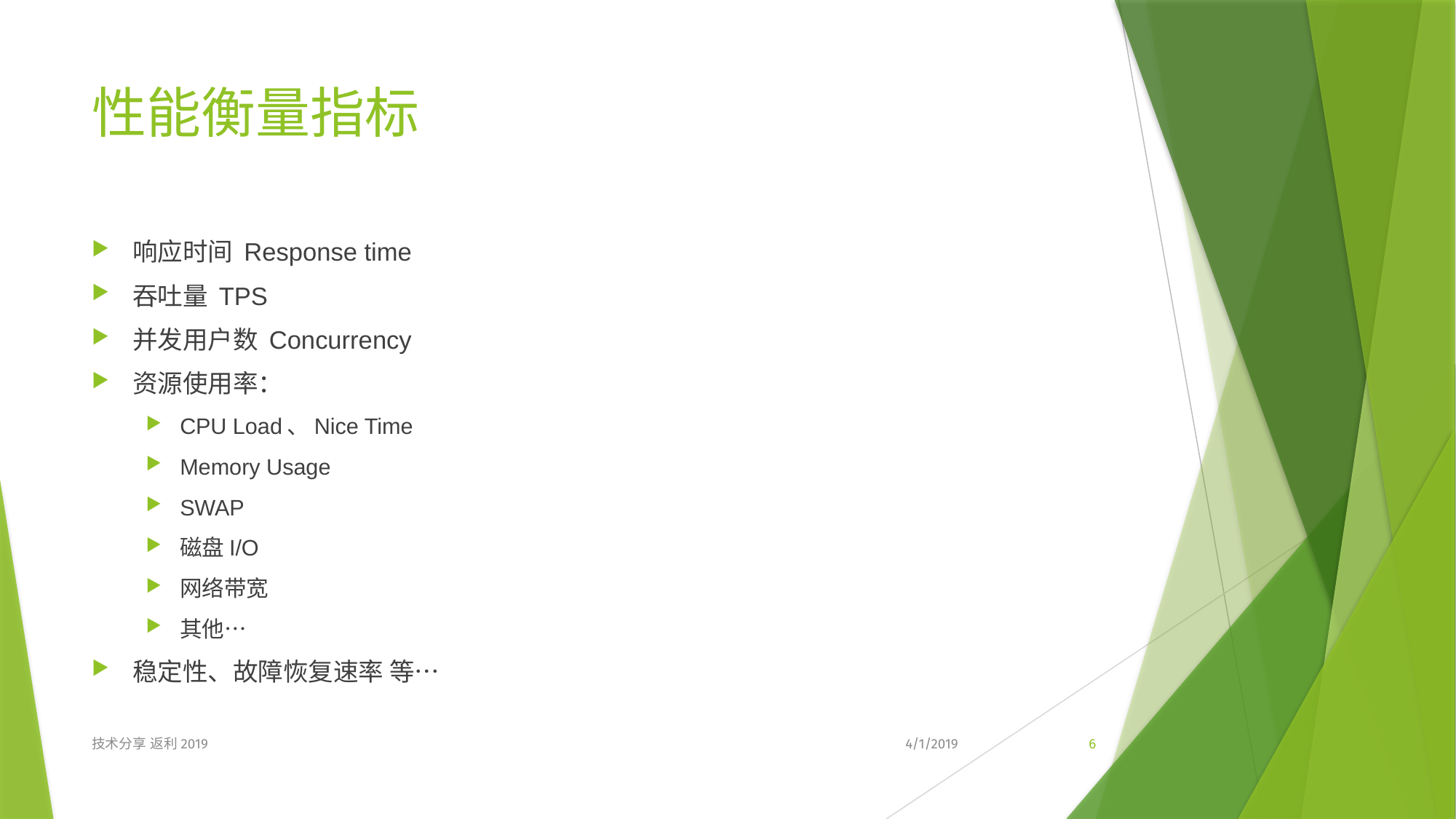

# 性能衡量指标
响应时间 Response time
吞吐量 TPS
并发用户数 Concurrency
资源使用率：
CPU Load、Nice Time
Memory Usage
SWAP
磁盘I/O
网络带宽
其他…
稳定性、故障恢复速率 等…
技术分享 返利2019
4/1/2019
6